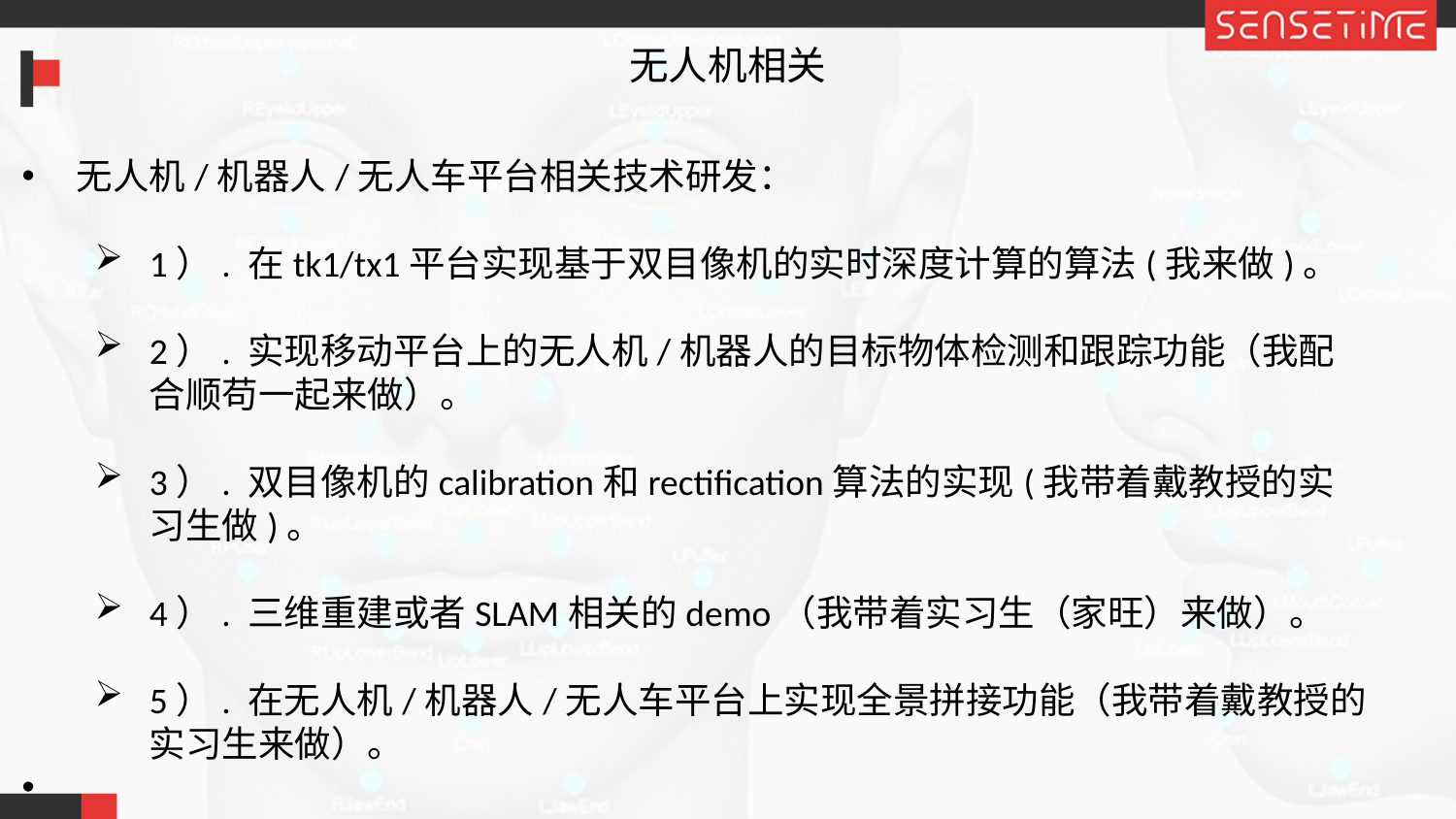

# 无人机相关
无人机/机器人/无人车平台相关技术研发：

1）. 在tk1/tx1平台实现基于双目像机的实时深度计算的算法(我来做)。

2）. 实现移动平台上的无人机/机器人的目标物体检测和跟踪功能（我配合顺苟一起来做）。

3）. 双目像机的calibration和rectification算法的实现(我带着戴教授的实习生做)。

4）. 三维重建或者SLAM相关的demo（我带着实习生（家旺）来做）。

5）. 在无人机/机器人/无人车平台上实现全景拼接功能（我带着戴教授的实习生来做）。